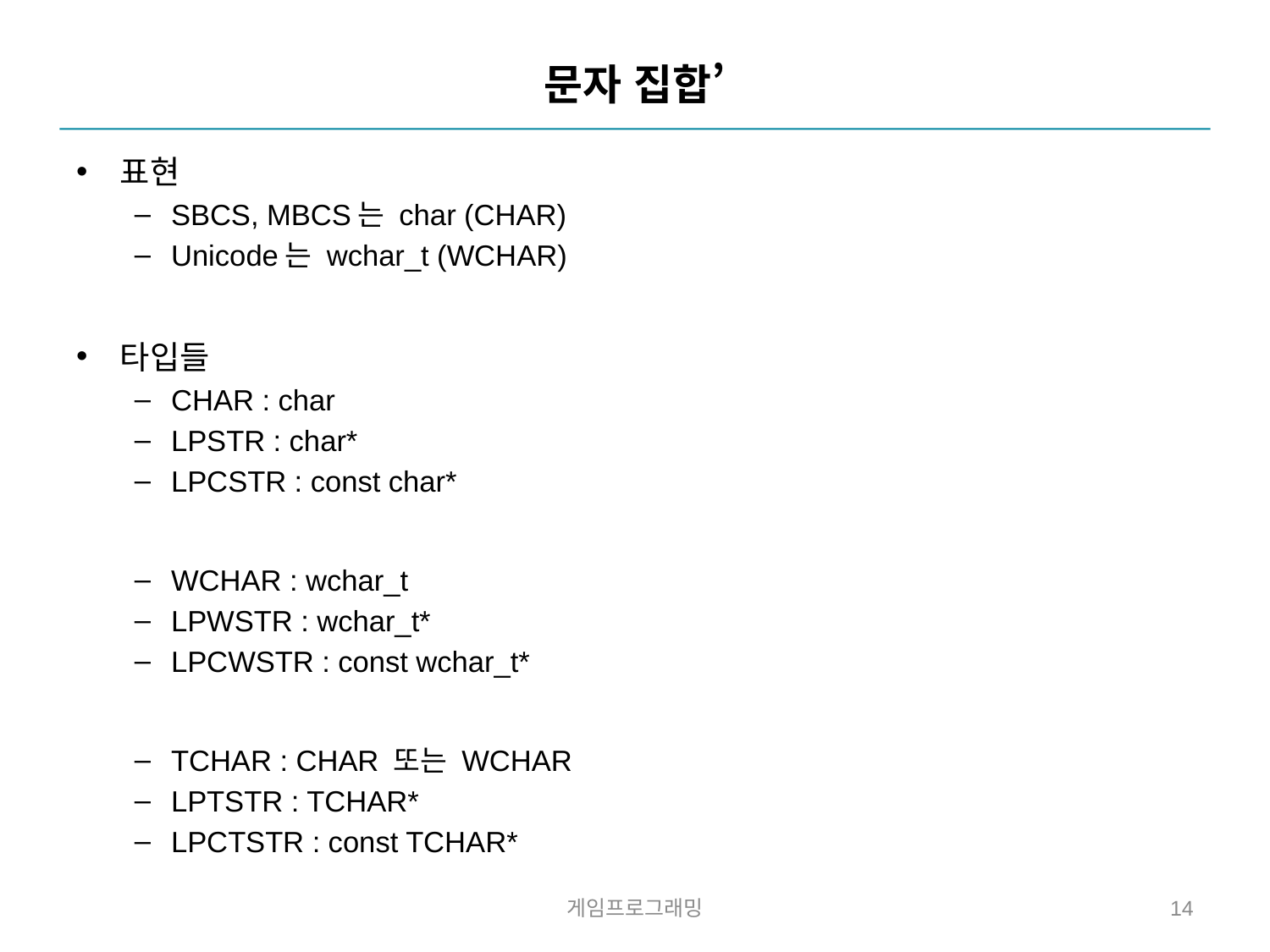

# 문자 집합’
표현
SBCS, MBCS는 char (CHAR)
Unicode는 wchar_t (WCHAR)

타입들
CHAR : char
LPSTR : char*
LPCSTR : const char*

WCHAR : wchar_t
LPWSTR : wchar_t*
LPCWSTR : const wchar_t*

TCHAR : CHAR 또는 WCHAR
LPTSTR : TCHAR*
LPCTSTR : const TCHAR*
게임프로그래밍
14